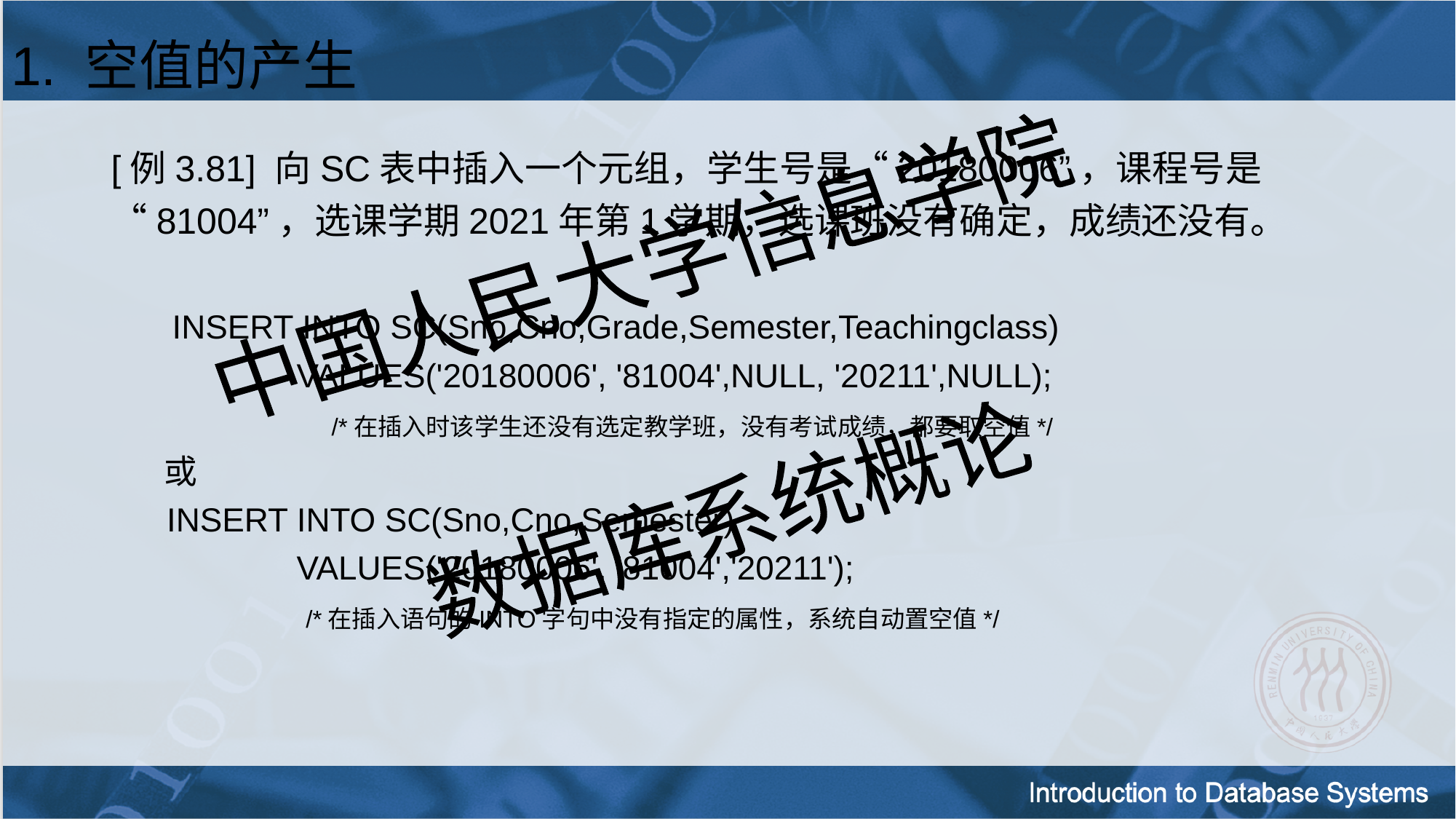

1. 空值的产生
[例3.81] 向SC表中插入一个元组，学生号是“20180006”，课程号是“81004”，选课学期2021年第1学期，选课班没有确定，成绩还没有。

      INSERT INTO SC(Sno,Cno,Grade,Semester,Teachingclass)
                    VALUES('20180006', '81004',NULL, '20211',NULL);
	            /*在插入时该学生还没有选定教学班，没有考试成绩，都要取空值*/
      或
      INSERT INTO SC(Sno,Cno,Semester)
                    VALUES('20180006', '81004','20211');
                     /*在插入语句的INTO字句中没有指定的属性，系统自动置空值*/